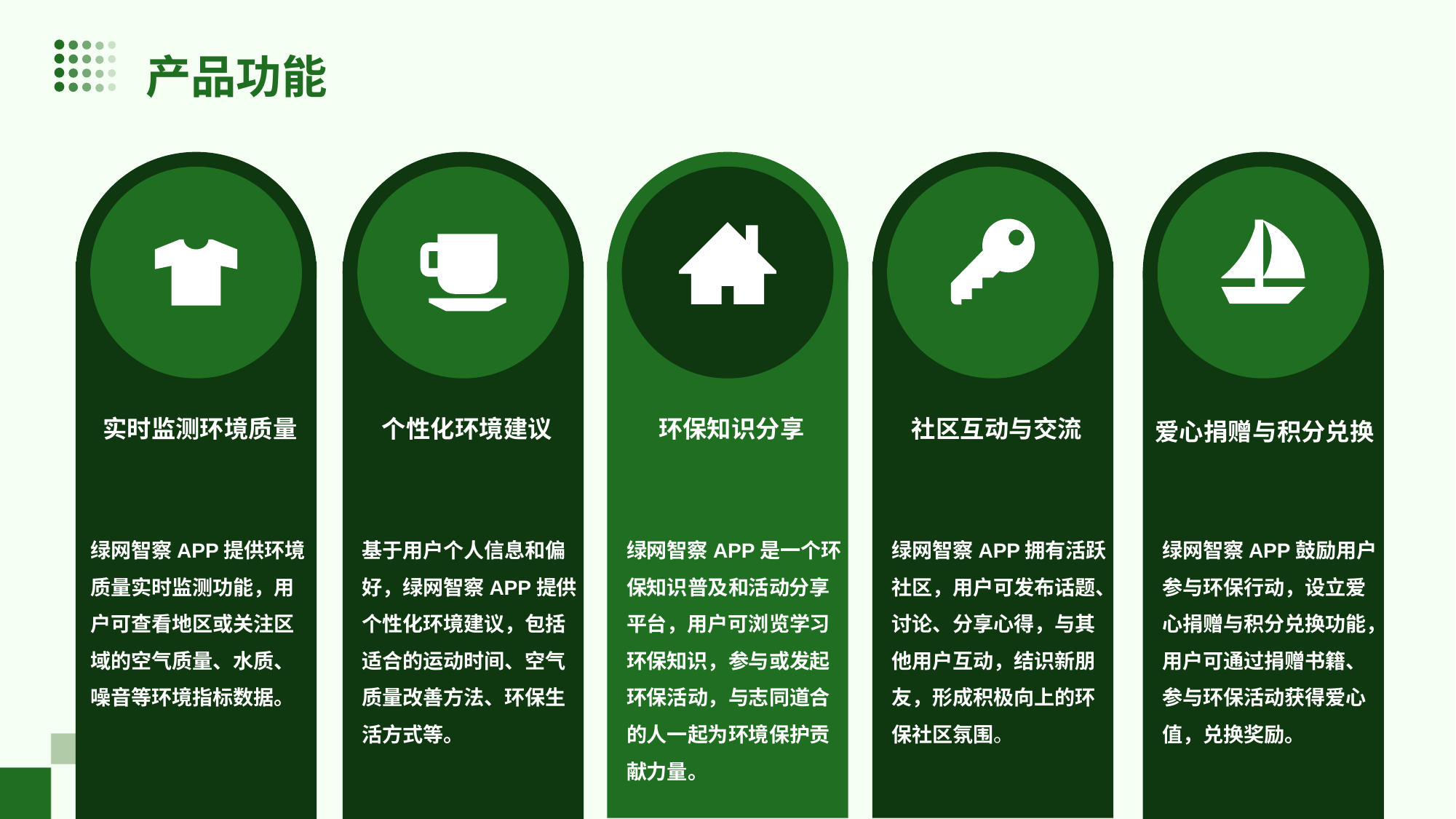

产品功能

实时监测环境质量
个性化环境建议
环保知识分享
社区互动与交流
爱心捐赠与积分兑换
绿网智察APP提供环境质量实时监测功能，用户可查看地区或关注区域的空气质量、水质、噪音等环境指标数据。
基于用户个人信息和偏好，绿网智察APP提供个性化环境建议，包括适合的运动时间、空气质量改善方法、环保生活方式等。
绿网智察APP是一个环保知识普及和活动分享平台，用户可浏览学习环保知识，参与或发起环保活动，与志同道合的人一起为环境保护贡献力量。
绿网智察APP拥有活跃社区，用户可发布话题、讨论、分享心得，与其他用户互动，结识新朋友，形成积极向上的环保社区氛围。
绿网智察APP鼓励用户参与环保行动，设立爱心捐赠与积分兑换功能，用户可通过捐赠书籍、参与环保活动获得爱心值，兑换奖励。